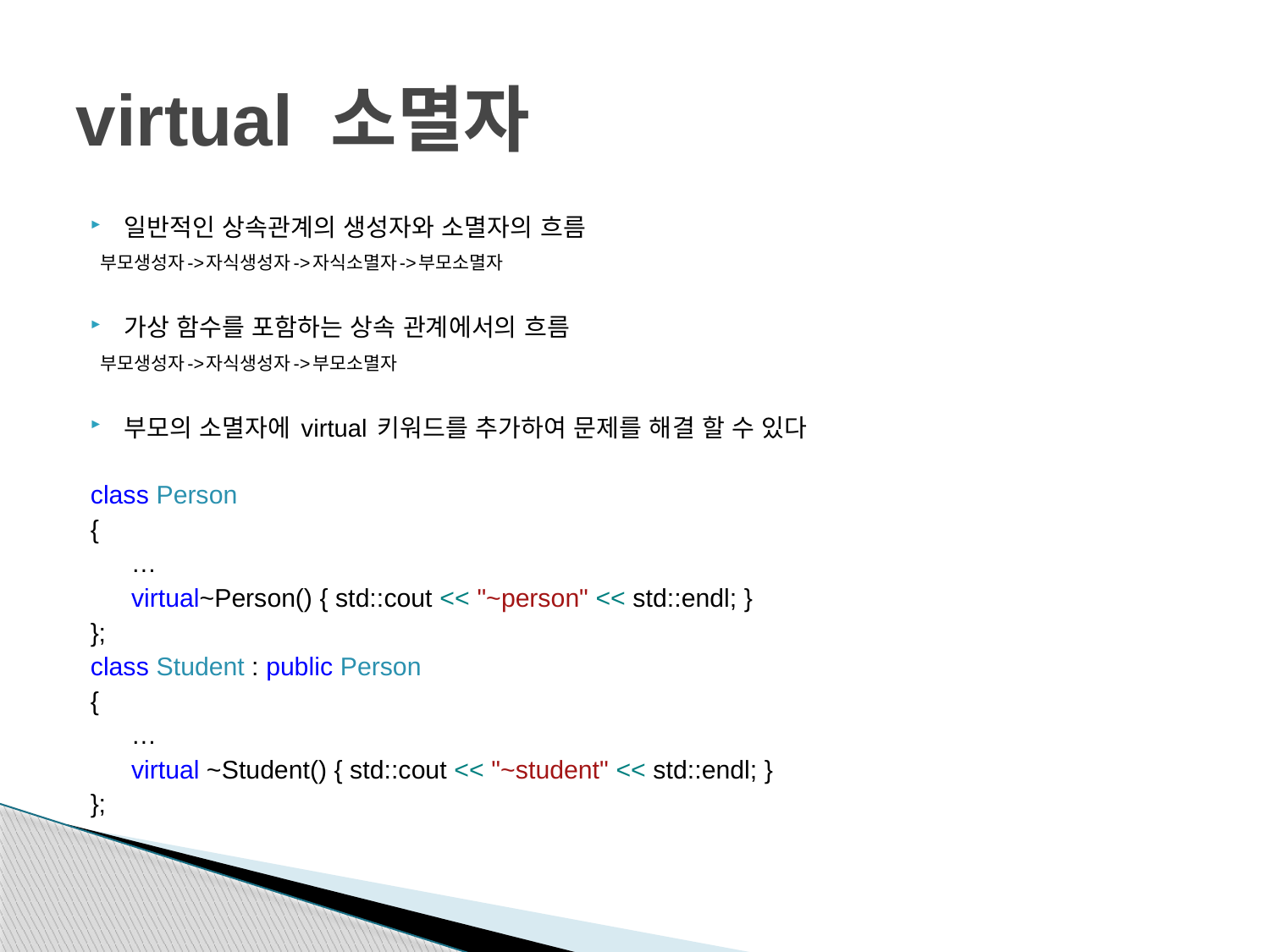

# virtual 소멸자
일반적인 상속관계의 생성자와 소멸자의 흐름
 부모생성자->자식생성자->자식소멸자->부모소멸자

가상 함수를 포함하는 상속 관계에서의 흐름
 부모생성자->자식생성자->부모소멸자

부모의 소멸자에 virtual 키워드를 추가하여 문제를 해결 할 수 있다

class Person
{
	 …
	 virtual~Person() { std::cout << "~person" << std::endl; }
};
class Student : public Person
{
	 …
	 virtual ~Student() { std::cout << "~student" << std::endl; }
};